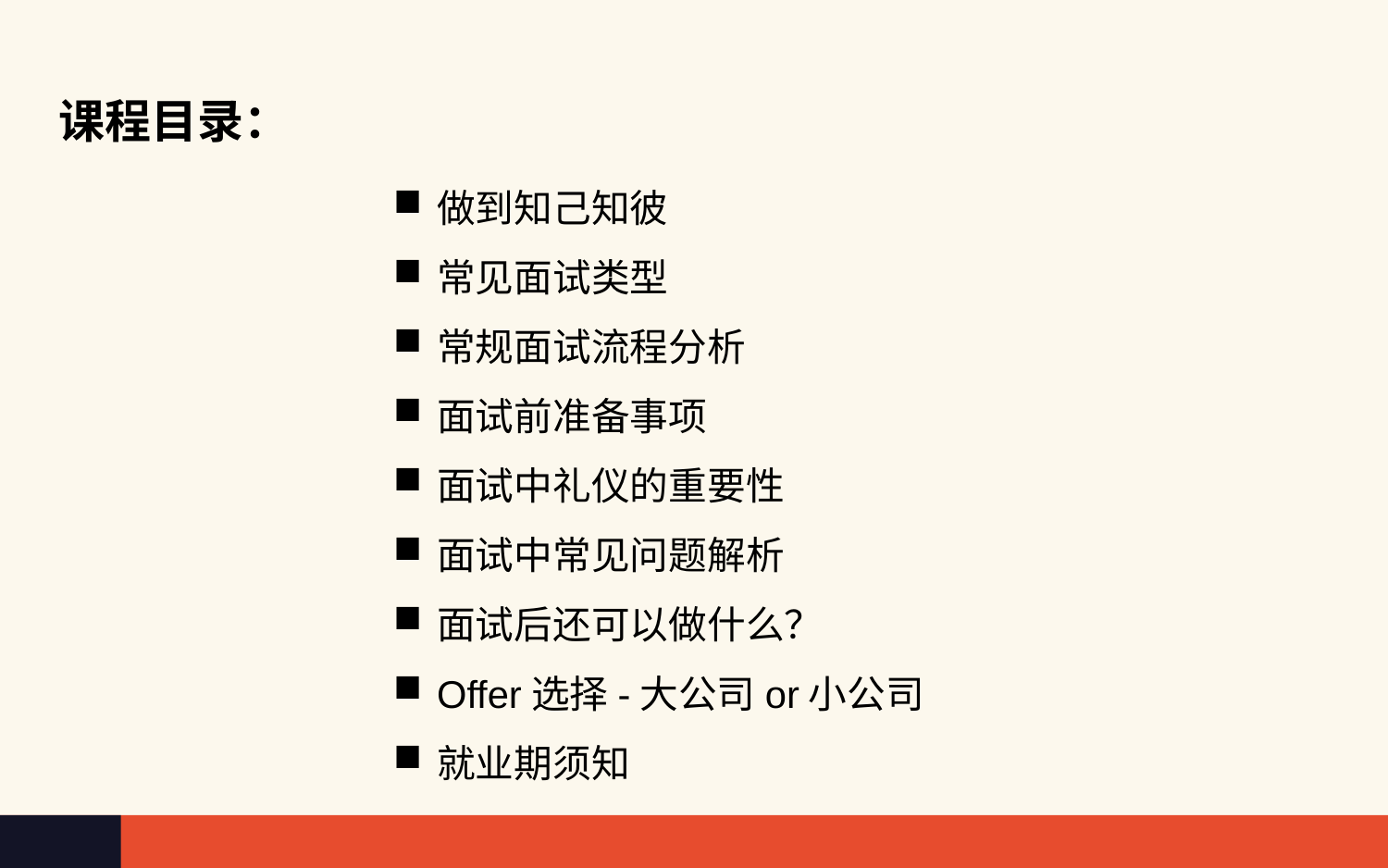

课程目录：
做到知己知彼
常见面试类型
常规面试流程分析
面试前准备事项
面试中礼仪的重要性
面试中常见问题解析
面试后还可以做什么？
Offer选择-大公司or小公司
就业期须知